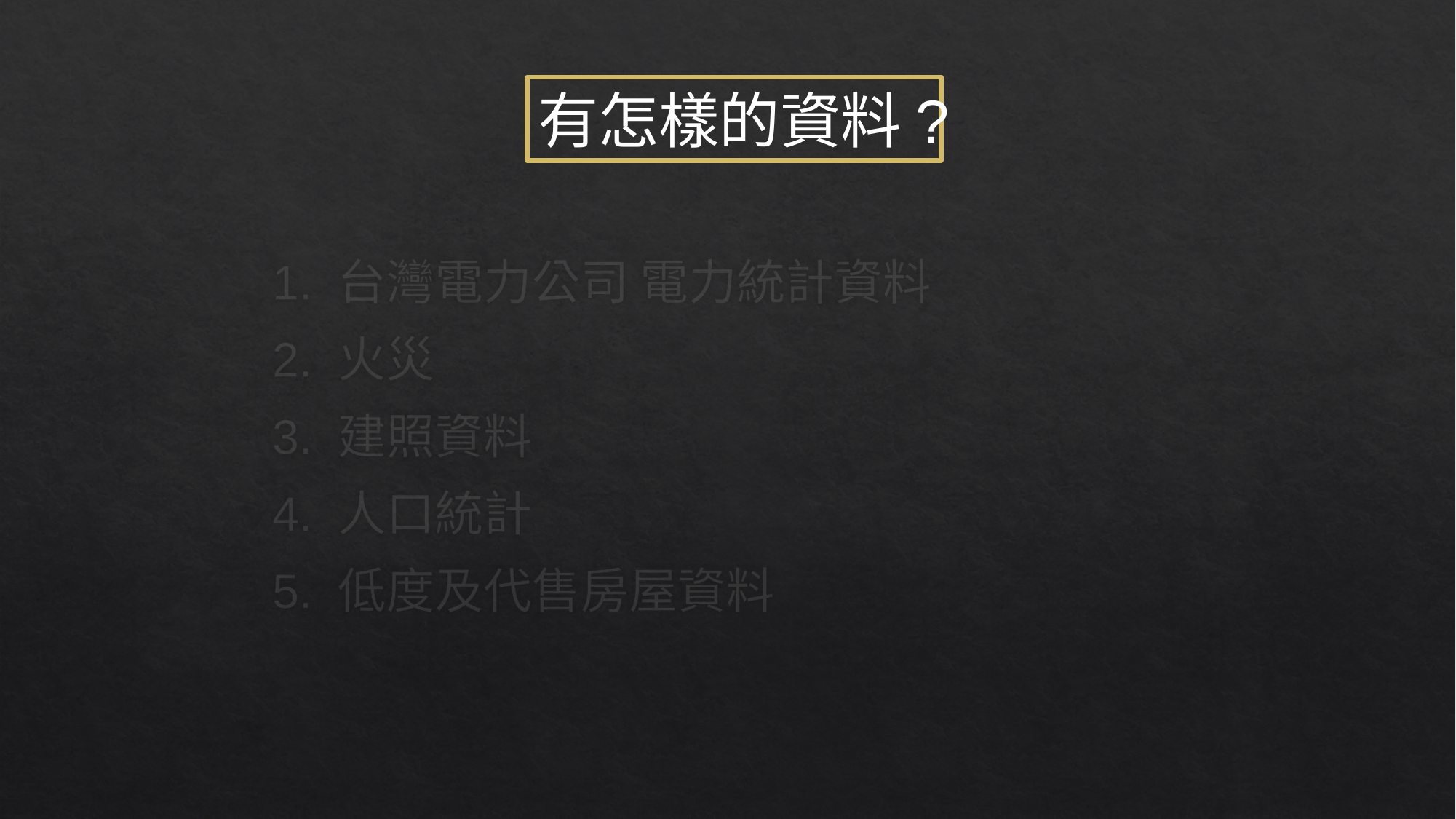

有怎樣的資料?
1. 台灣電力公司 電力統計資料
2. 火災
3. 建照資料
4. 人口統計
5. 低度及代售房屋資料